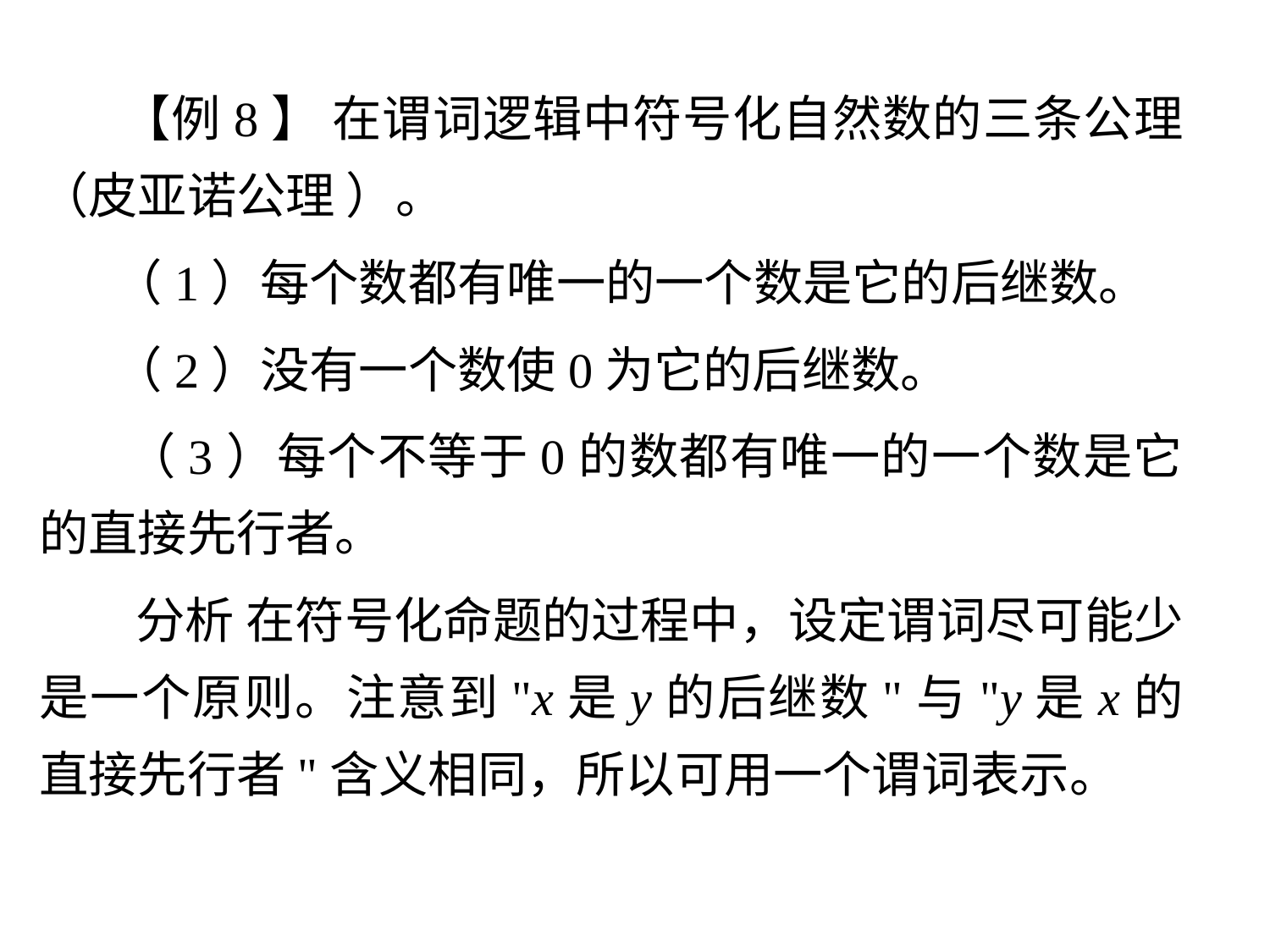

【例8】 在谓词逻辑中符号化自然数的三条公理（皮亚诺公理 ）。
          （1）每个数都有唯一的一个数是它的后继数。
          （2）没有一个数使0为它的后继数。
          （3）每个不等于0的数都有唯一的一个数是它的直接先行者。
            分析 在符号化命题的过程中，设定谓词尽可能少是一个原则。注意到"x是y的后继数"与"y是x的直接先行者"含义相同，所以可用一个谓词表示。